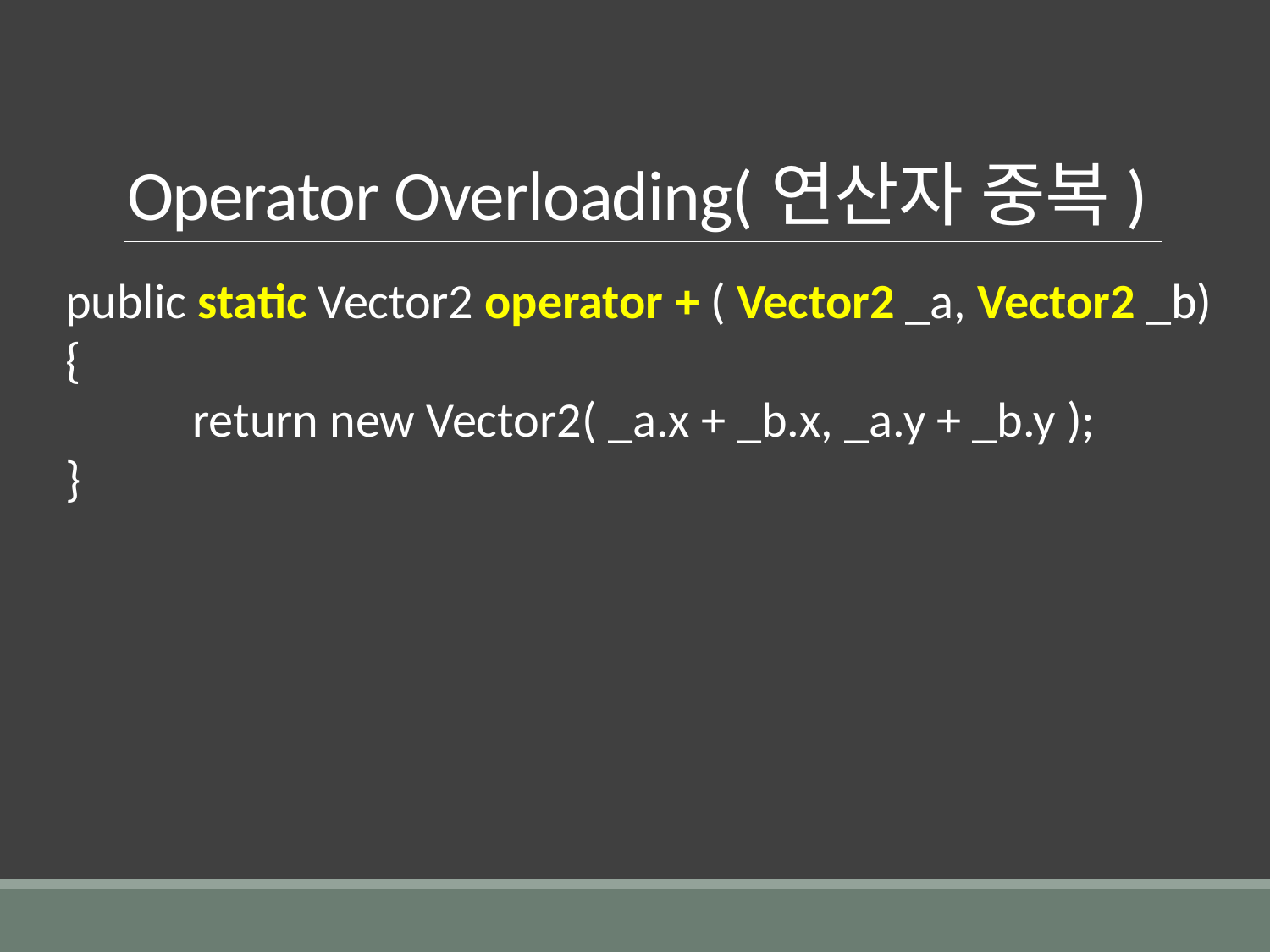

# Operator Overloading(연산자 중복)
public static Vector2 operator + ( Vector2 _a, Vector2 _b)
{
	return new Vector2( _a.x + _b.x, _a.y + _b.y );
}